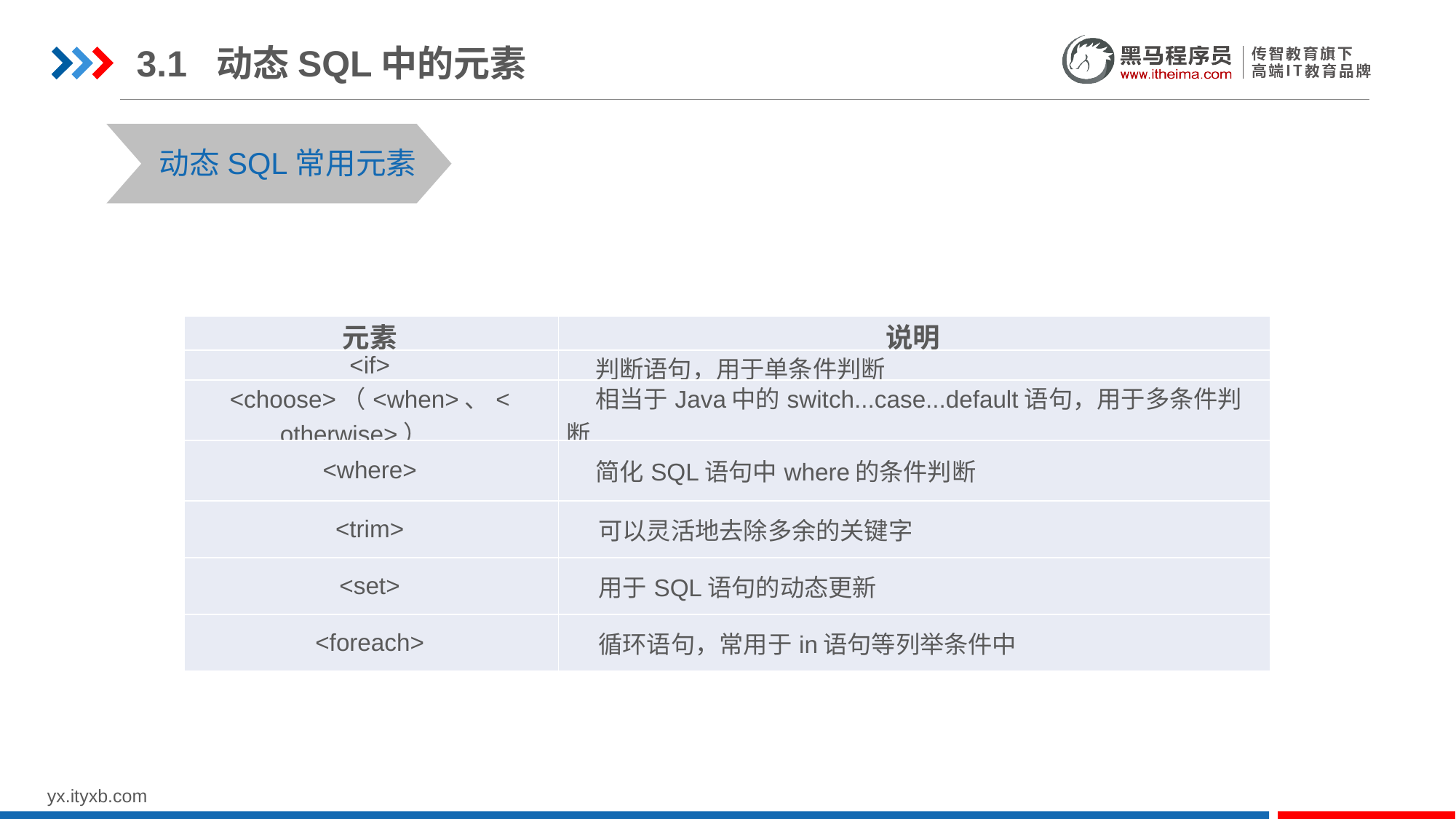

3.1  动态SQL中的元素

动态SQL常用元素
| 元素 | 说明 |
| --- | --- |
| <if> | 判断语句，用于单条件判断 |
| <choose>（<when>、<otherwise>） | 相当于Java中的switch...case...default语句，用于多条件判断 |
| <where> | 简化SQL语句中where的条件判断 |
| <trim> | 可以灵活地去除多余的关键字 |
| <set> | 用于SQL语句的动态更新 |
| <foreach> | 循环语句，常用于in语句等列举条件中 |